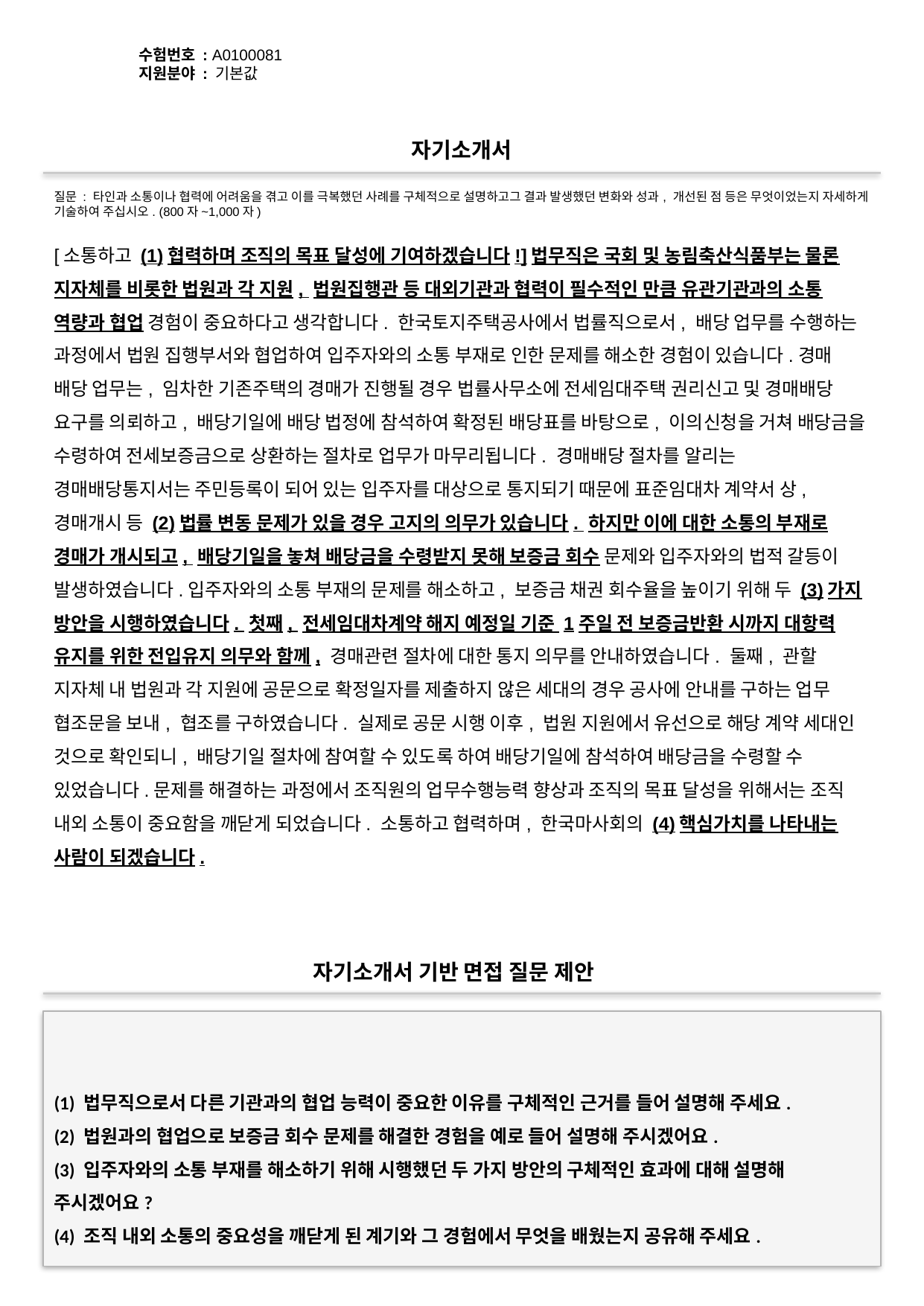

수험번호 : A0100081
지원분야 : 기본값
#

자기소개서

질문 : 타인과 소통이나 협력에 어려움을 겪고 이를 극복했던 사례를 구체적으로 설명하고그 결과 발생했던 변화와 성과, 개선된 점 등은 무엇이었는지 자세하게 기술하여 주십시오. (800자~1,000자)

[소통하고 (1)협력하며 조직의 목표 달성에 기여하겠습니다!]법무직은 국회 및 농림축산식품부는 물론 지자체를 비롯한 법원과 각 지원, 법원집행관 등 대외기관과 협력이 필수적인 만큼 유관기관과의 소통 역량과 협업 경험이 중요하다고 생각합니다. 한국토지주택공사에서 법률직으로서, 배당 업무를 수행하는 과정에서 법원 집행부서와 협업하여 입주자와의 소통 부재로 인한 문제를 해소한 경험이 있습니다.경매 배당 업무는, 임차한 기존주택의 경매가 진행될 경우 법률사무소에 전세임대주택 권리신고 및 경매배당 요구를 의뢰하고, 배당기일에 배당 법정에 참석하여 확정된 배당표를 바탕으로, 이의신청을 거쳐 배당금을 수령하여 전세보증금으로 상환하는 절차로 업무가 마무리됩니다. 경매배당 절차를 알리는 경매배당통지서는 주민등록이 되어 있는 입주자를 대상으로 통지되기 때문에 표준임대차 계약서 상, 경매개시 등 (2)법률 변동 문제가 있을 경우 고지의 의무가 있습니다. 하지만 이에 대한 소통의 부재로 경매가 개시되고, 배당기일을 놓쳐 배당금을 수령받지 못해 보증금 회수 문제와 입주자와의 법적 갈등이 발생하였습니다.입주자와의 소통 부재의 문제를 해소하고, 보증금 채권 회수율을 높이기 위해 두 (3)가지 방안을 시행하였습니다. 첫째, 전세임대차계약 해지 예정일 기준 1주일 전 보증금반환 시까지 대항력 유지를 위한 전입유지 의무와 함께, 경매관련 절차에 대한 통지 의무를 안내하였습니다. 둘째, 관할 지자체 내 법원과 각 지원에 공문으로 확정일자를 제출하지 않은 세대의 경우 공사에 안내를 구하는 업무 협조문을 보내, 협조를 구하였습니다. 실제로 공문 시행 이후, 법원 지원에서 유선으로 해당 계약 세대인 것으로 확인되니, 배당기일 절차에 참여할 수 있도록 하여 배당기일에 참석하여 배당금을 수령할 수 있었습니다.문제를 해결하는 과정에서 조직원의 업무수행능력 향상과 조직의 목표 달성을 위해서는 조직 내외 소통이 중요함을 깨닫게 되었습니다. 소통하고 협력하며, 한국마사회의 (4)핵심가치를 나타내는 사람이 되겠습니다.

자기소개서 기반 면접 질문 제안

(1) 법무직으로서 다른 기관과의 협업 능력이 중요한 이유를 구체적인 근거를 들어 설명해 주세요.
(2) 법원과의 협업으로 보증금 회수 문제를 해결한 경험을 예로 들어 설명해 주시겠어요.
(3) 입주자와의 소통 부재를 해소하기 위해 시행했던 두 가지 방안의 구체적인 효과에 대해 설명해 주시겠어요?
(4) 조직 내외 소통의 중요성을 깨닫게 된 계기와 그 경험에서 무엇을 배웠는지 공유해 주세요.